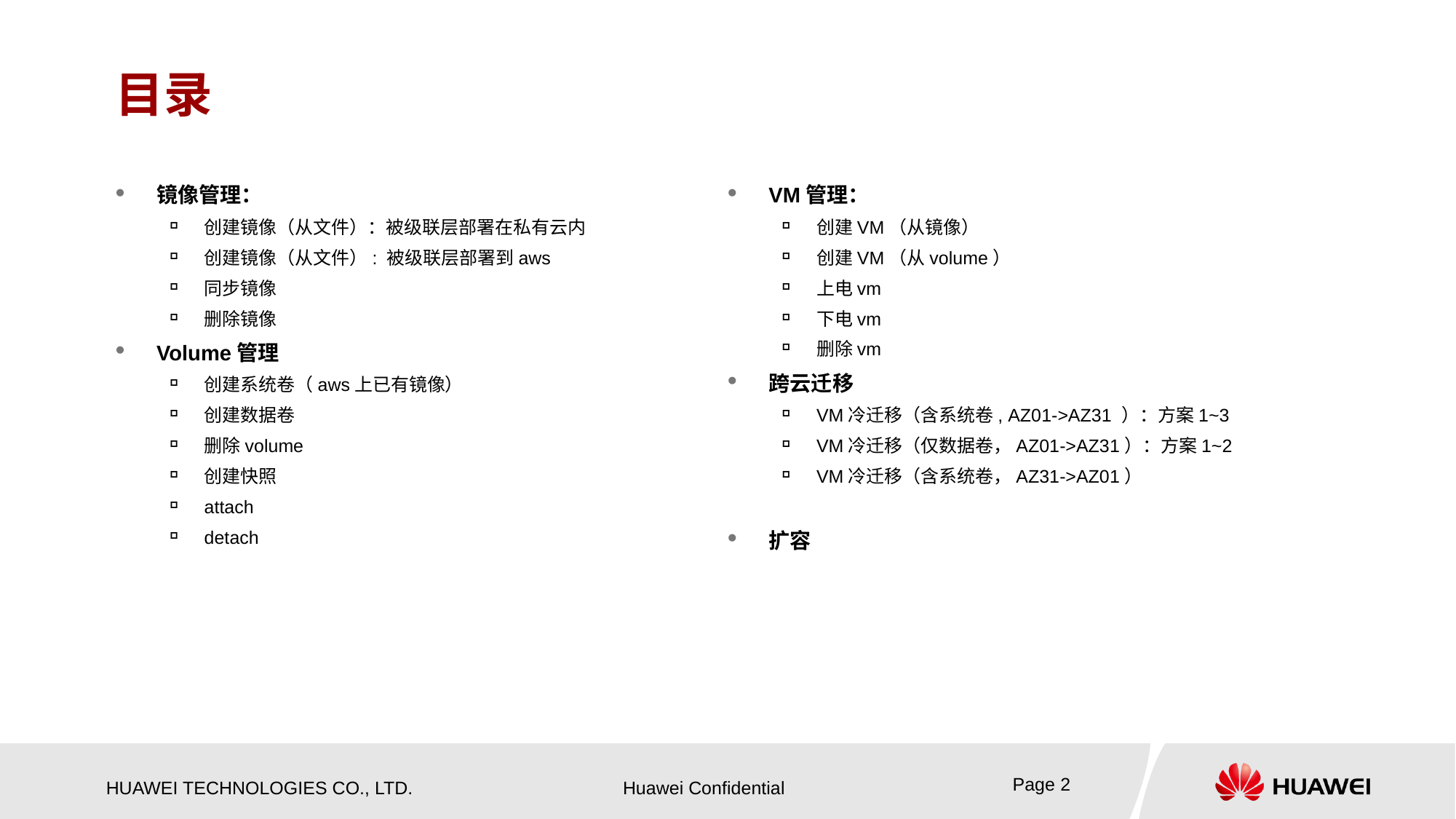

# 目录
镜像管理：
创建镜像（从文件）：被级联层部署在私有云内
创建镜像（从文件）: 被级联层部署到aws
同步镜像
删除镜像
Volume管理
创建系统卷（aws上已有镜像）
创建数据卷
删除volume
创建快照
attach
detach

VM管理：
创建VM（从镜像）
创建VM（从volume）
上电vm
下电vm
删除vm
跨云迁移
VM冷迁移（含系统卷, AZ01->AZ31 ）：方案1~3
VM冷迁移（仅数据卷，AZ01->AZ31）：方案1~2
VM冷迁移（含系统卷，AZ31->AZ01）

扩容